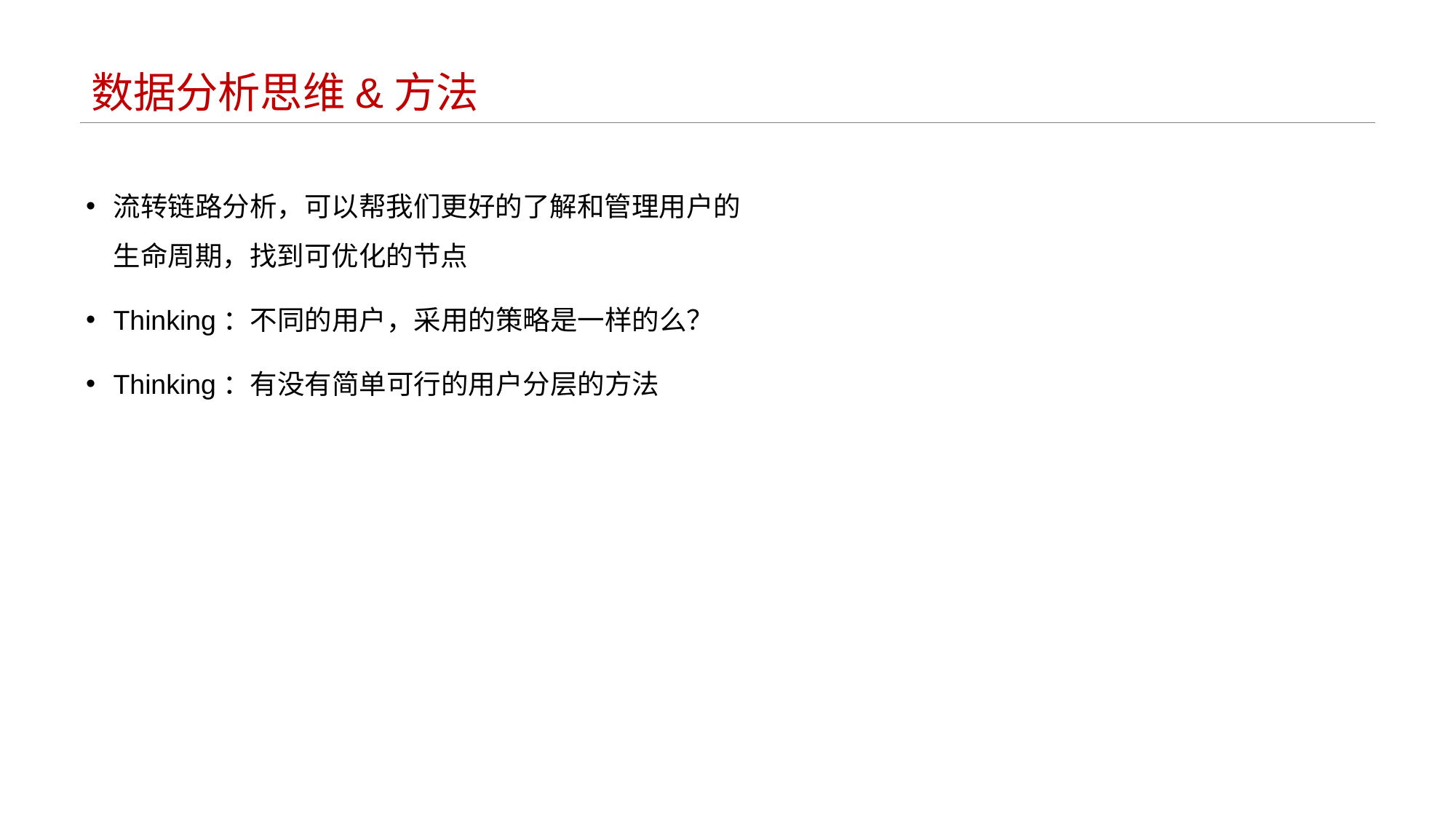

# 数据分析思维&方法
流转链路分析，可以帮我们更好的了解和管理用户的生命周期，找到可优化的节点
Thinking：不同的用户，采用的策略是一样的么？
Thinking：有没有简单可行的用户分层的方法